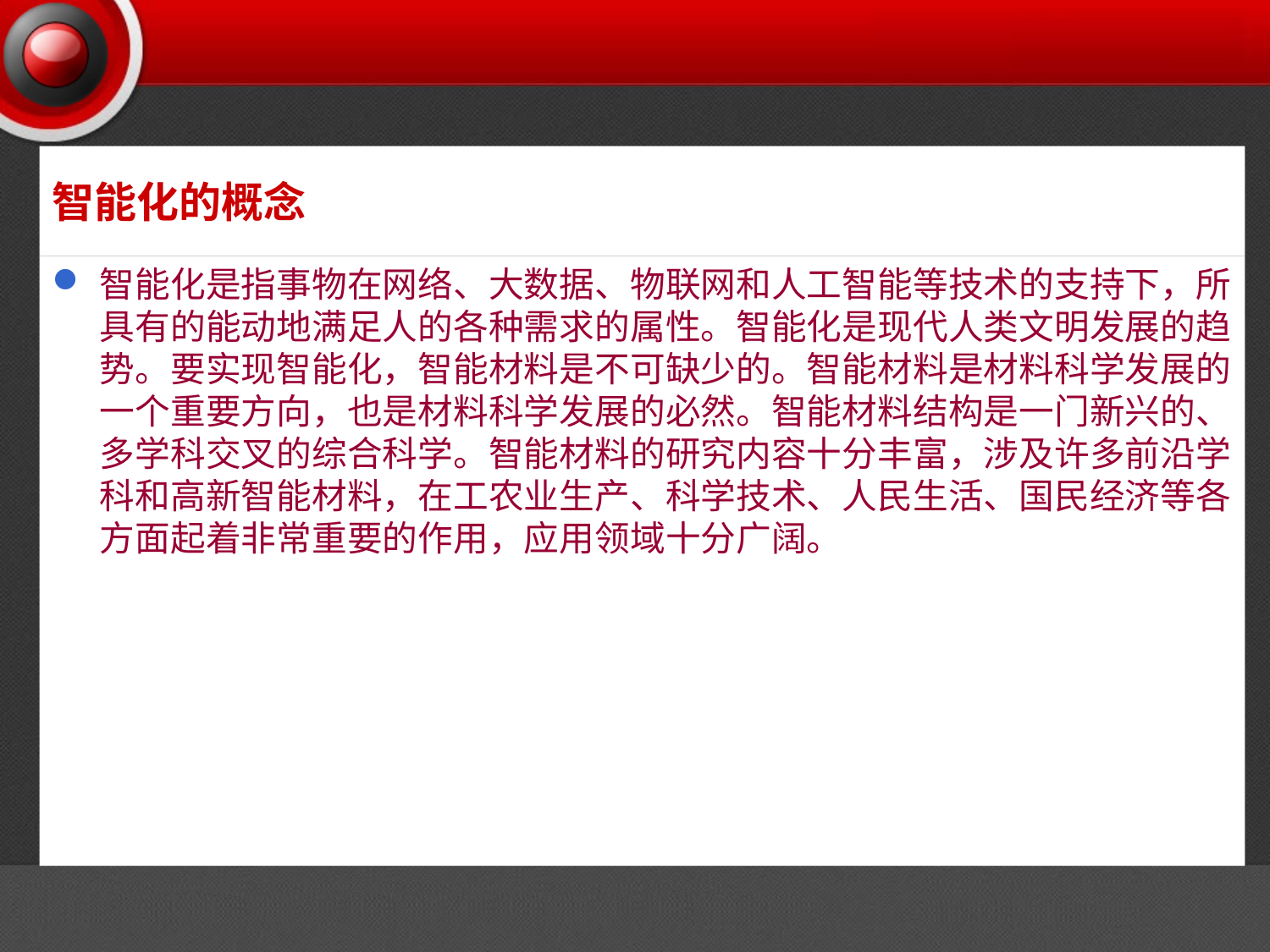

# 智能化的概念
智能化是指事物在网络、大数据、物联网和人工智能等技术的支持下，所具有的能动地满足人的各种需求的属性。智能化是现代人类文明发展的趋势。要实现智能化，智能材料是不可缺少的。智能材料是材料科学发展的一个重要方向，也是材料科学发展的必然。智能材料结构是一门新兴的、多学科交叉的综合科学。智能材料的研究内容十分丰富，涉及许多前沿学科和高新智能材料，在工农业生产、科学技术、人民生活、国民经济等各方面起着非常重要的作用，应用领域十分广阔。